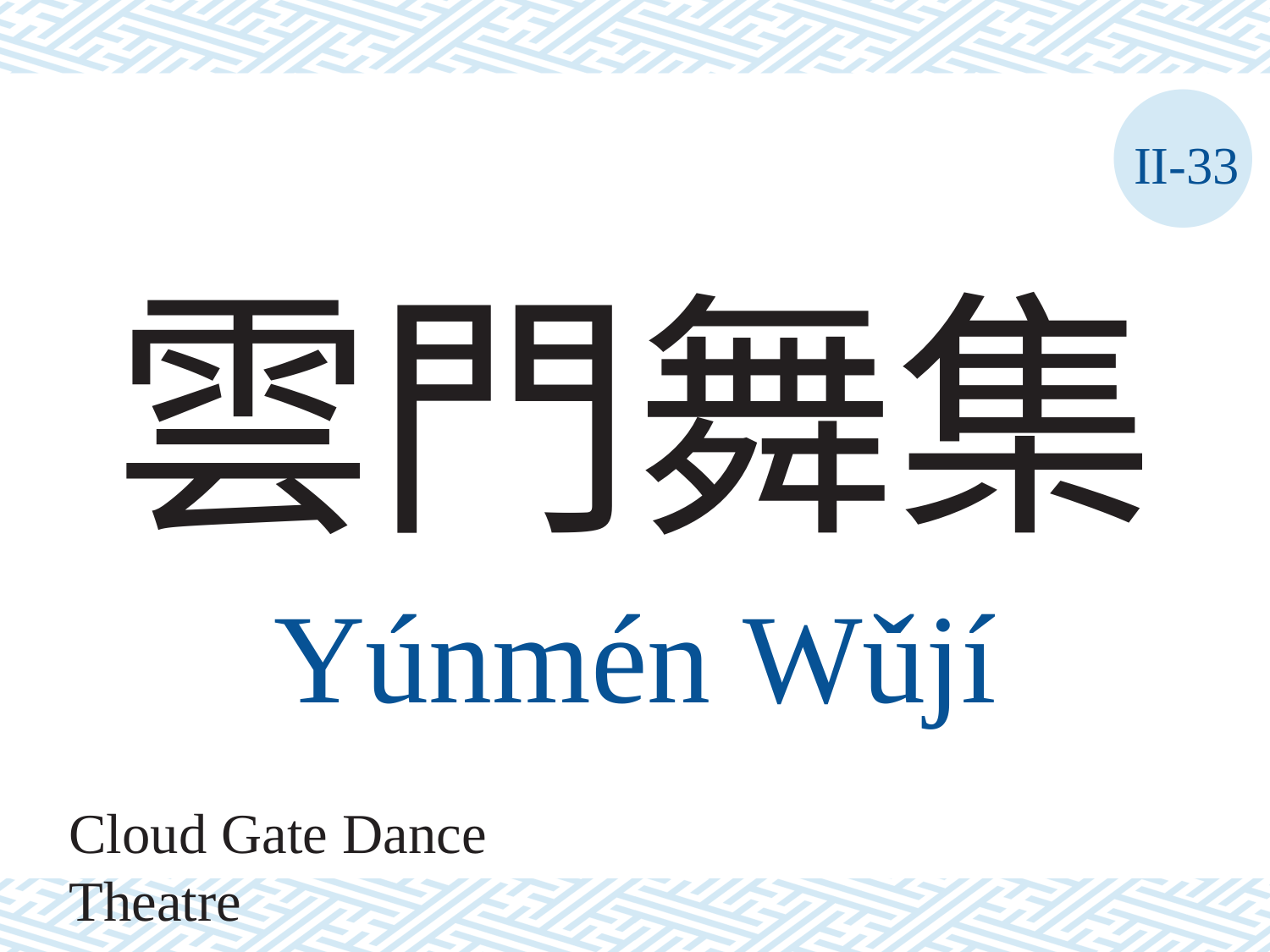

II-33
# 雲門舞集
Yúnmén Wǔjí
Cloud Gate Dance Theatre